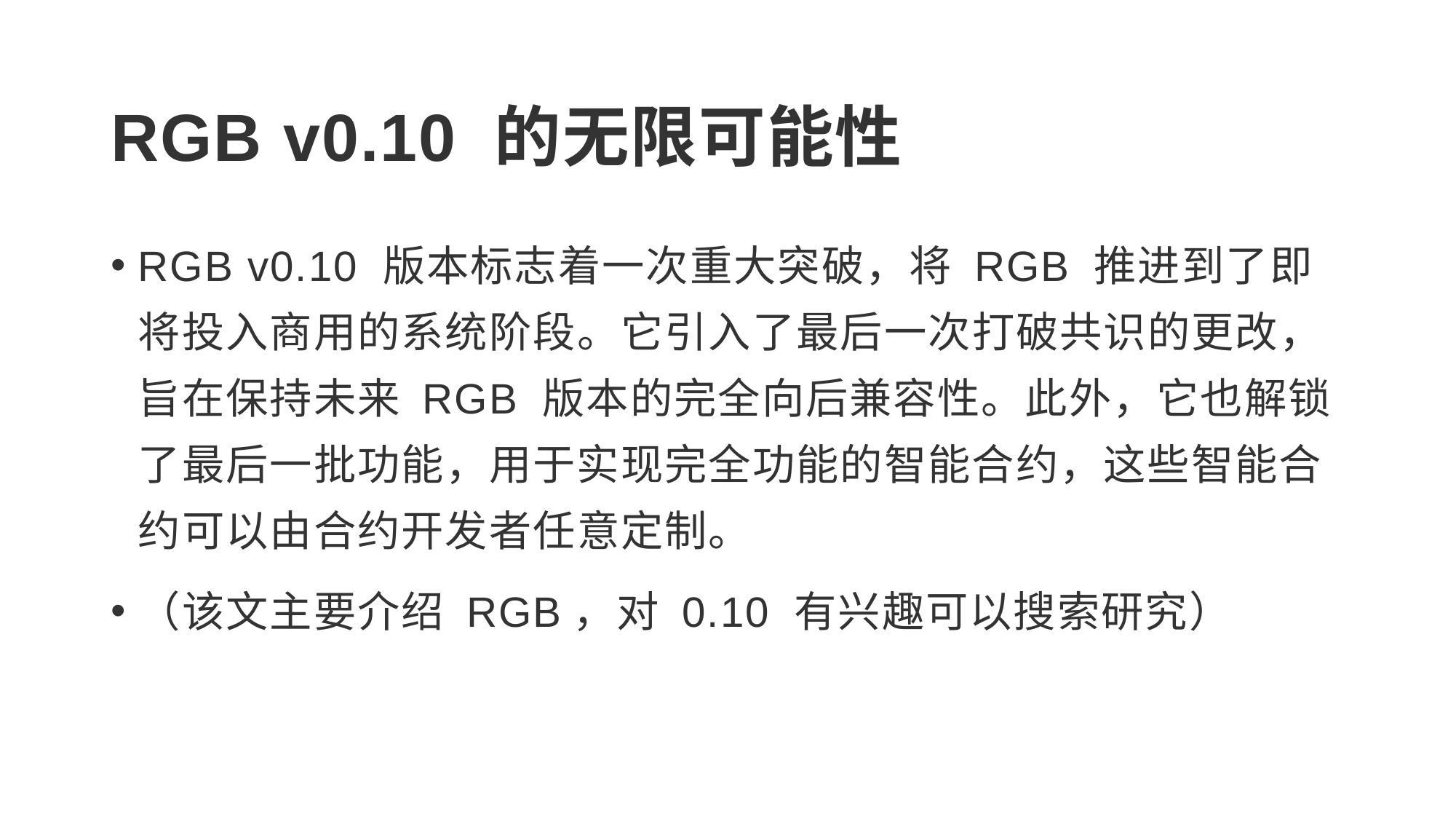

# RGB v0.10 的无限可能性
RGB v0.10 版本标志着一次重大突破，将 RGB 推进到了即将投入商用的系统阶段。它引入了最后一次打破共识的更改，旨在保持未来 RGB 版本的完全向后兼容性。此外，它也解锁了最后一批功能，用于实现完全功能的智能合约，这些智能合约可以由合约开发者任意定制。
（该文主要介绍 RGB，对 0.10 有兴趣可以搜索研究）